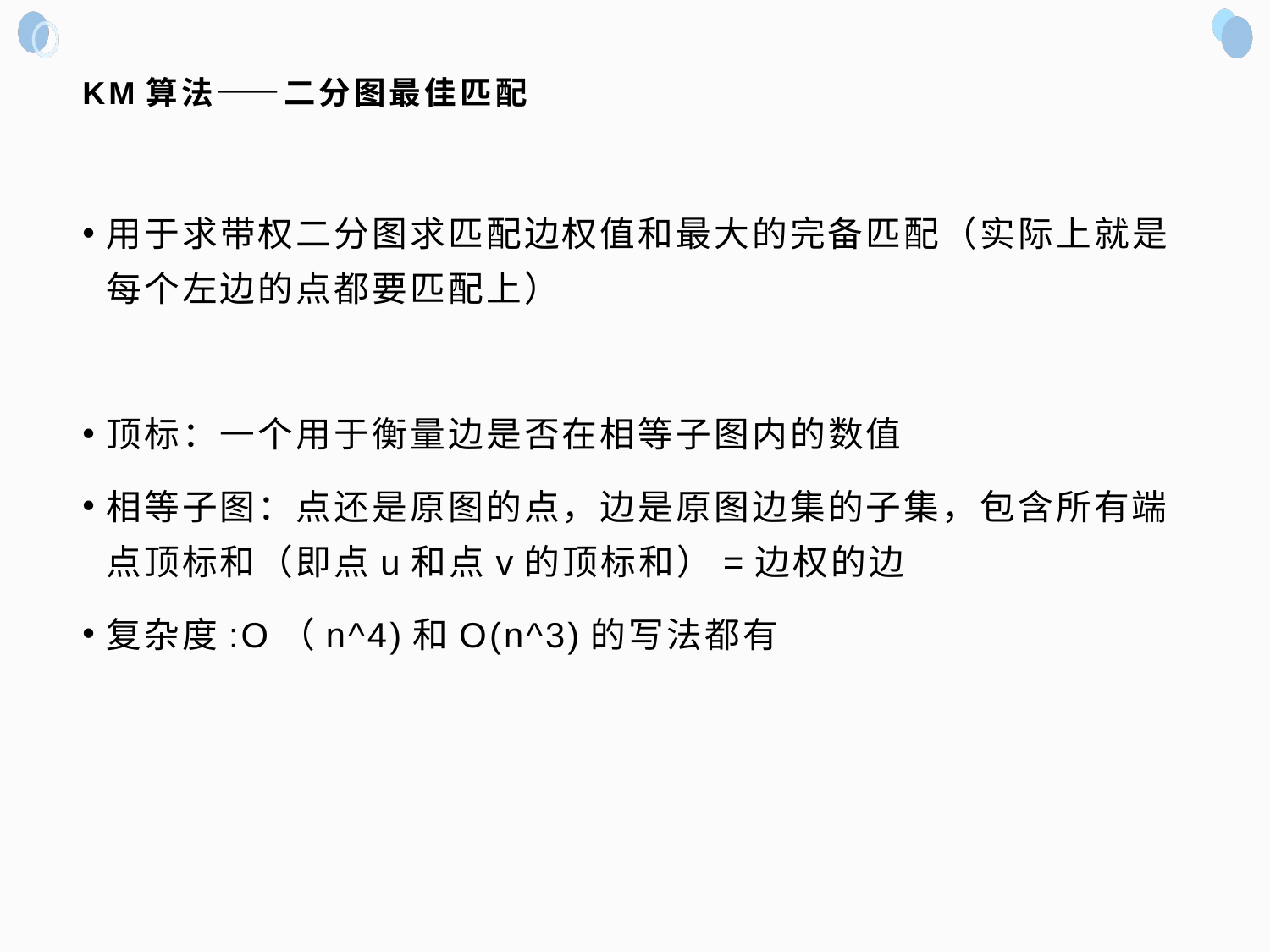

# KM算法——二分图最佳匹配

用于求带权二分图求匹配边权值和最大的完备匹配（实际上就是每个左边的点都要匹配上）

顶标：一个用于衡量边是否在相等子图内的数值
相等子图：点还是原图的点，边是原图边集的子集，包含所有端点顶标和（即点u和点v的顶标和）=边权的边
复杂度:O（n^4)和O(n^3)的写法都有